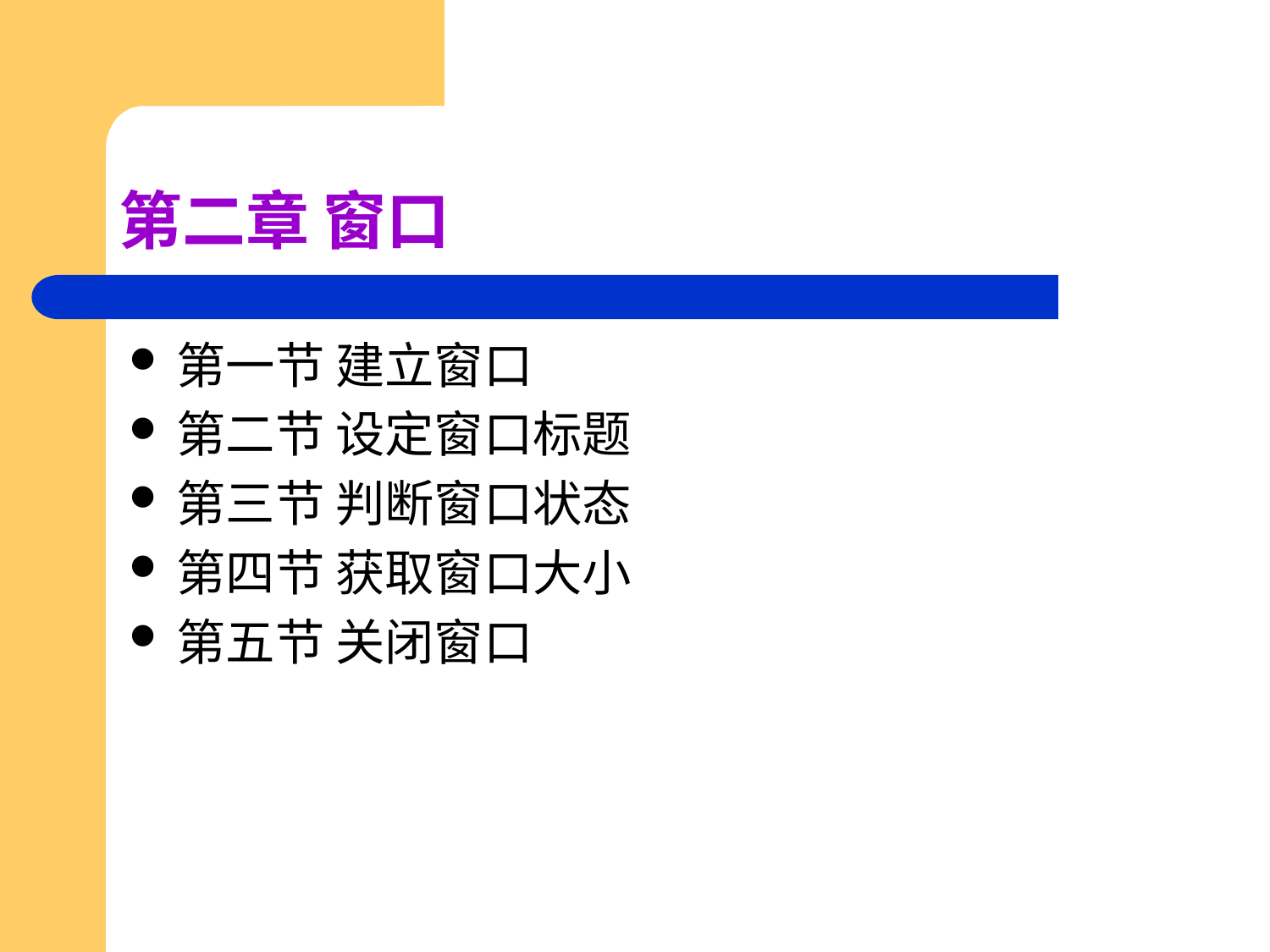

# 第二章 窗口
第一节 建立窗口
第二节 设定窗口标题
第三节 判断窗口状态
第四节 获取窗口大小
第五节 关闭窗口